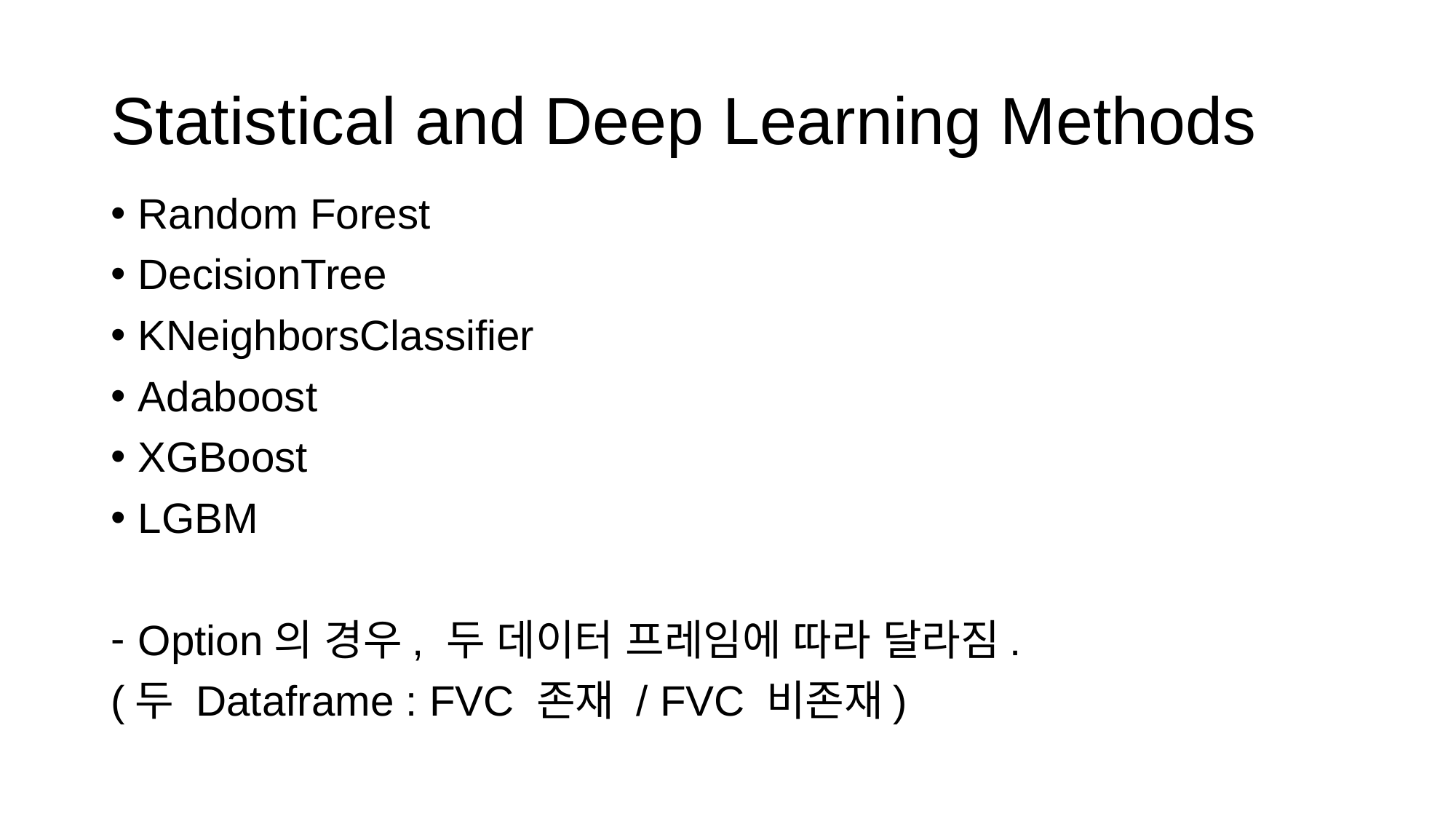

# Statistical and Deep Learning Methods
Random Forest
DecisionTree
KNeighborsClassifier
Adaboost
XGBoost
LGBM

Option의 경우, 두 데이터 프레임에 따라 달라짐.
(두 Dataframe : FVC 존재 / FVC 비존재)